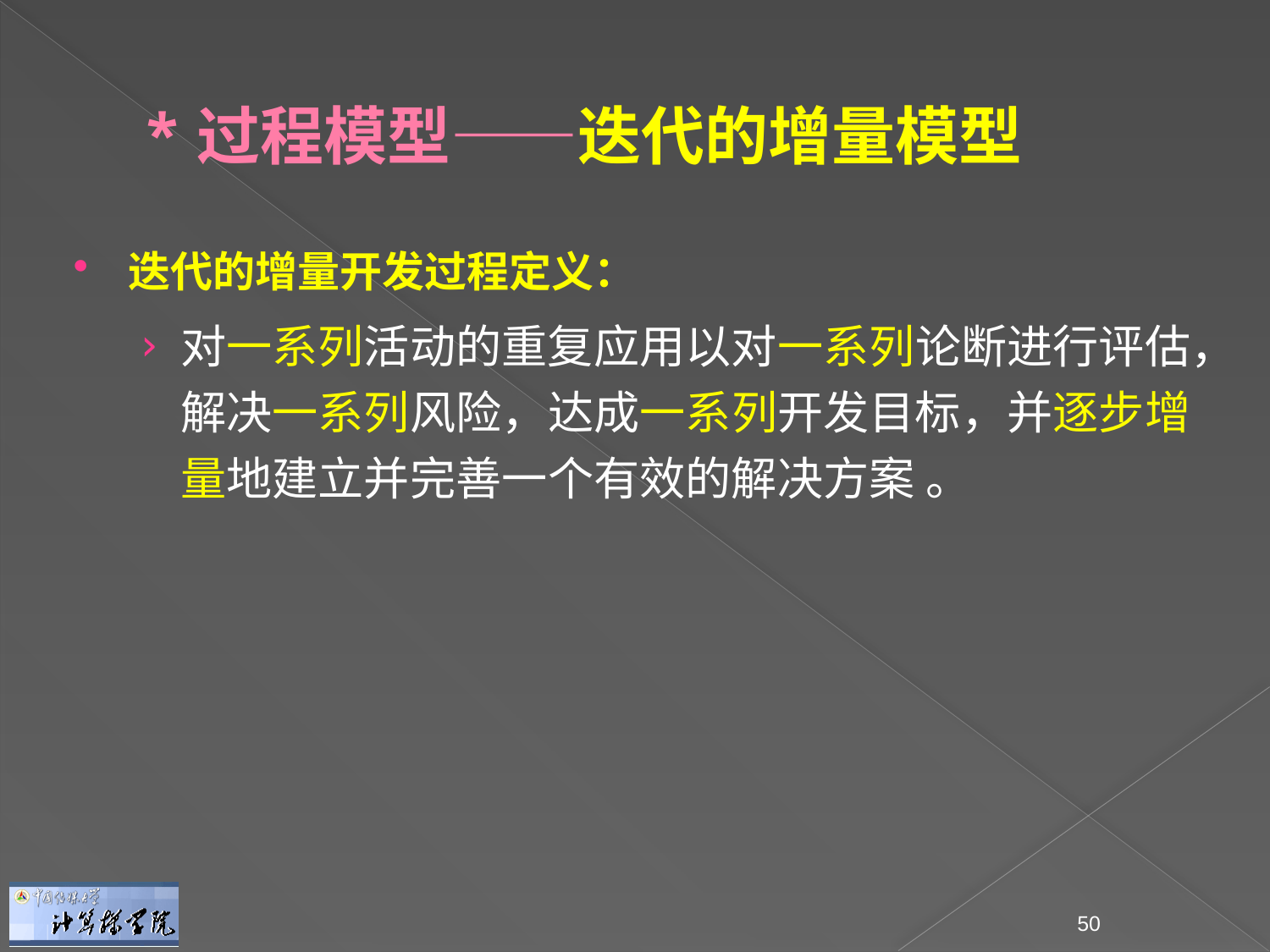

# *过程模型——迭代的增量模型
迭代的增量开发过程定义：
对一系列活动的重复应用以对一系列论断进行评估，解决一系列风险，达成一系列开发目标，并逐步增量地建立并完善一个有效的解决方案 。
50